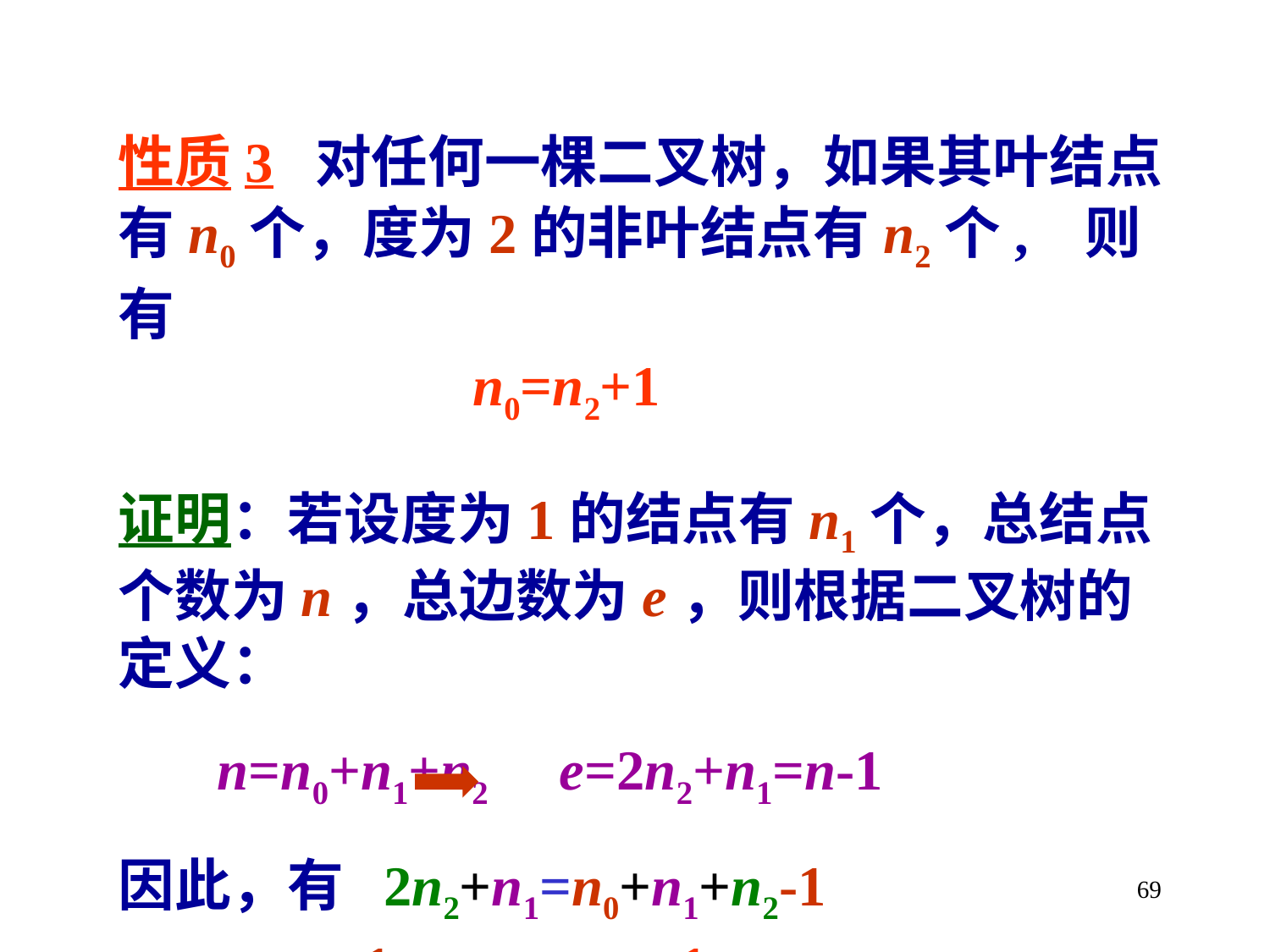

性质3  对任何一棵二叉树，如果其叶结点有n0个，度为2的非叶结点有n2个,   则有
                         n0=n2+1
证明：若设度为1的结点有n1个，总结点个数为n，总边数为e，则根据二叉树的定义：
       n=n0+n1+n2     e=2n2+n1=n-1
因此，有  2n2+n1=n0+n1+n2-1
       n2=n0-1         n0=n2+1

69